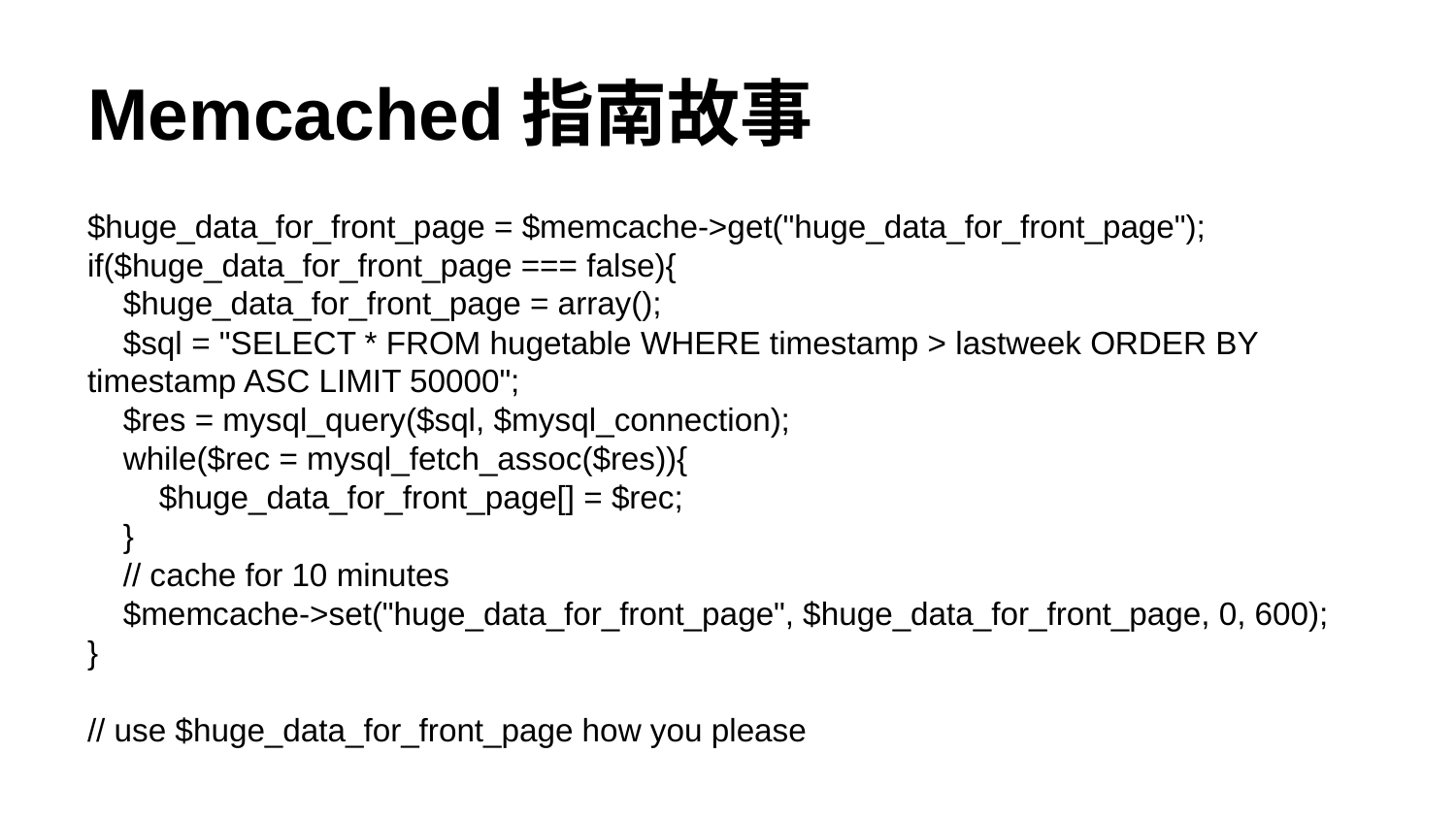

# Memcached指南故事
$huge_data_for_front_page = $memcache->get("huge_data_for_front_page");
if($huge_data_for_front_page === false){
    $huge_data_for_front_page = array();
    $sql = "SELECT * FROM hugetable WHERE timestamp > lastweek ORDER BY timestamp ASC LIMIT 50000";
    $res = mysql_query($sql, $mysql_connection);
    while($rec = mysql_fetch_assoc($res)){
        $huge_data_for_front_page[] = $rec;
    }
    // cache for 10 minutes
    $memcache->set("huge_data_for_front_page", $huge_data_for_front_page, 0, 600);
}
// use $huge_data_for_front_page how you please